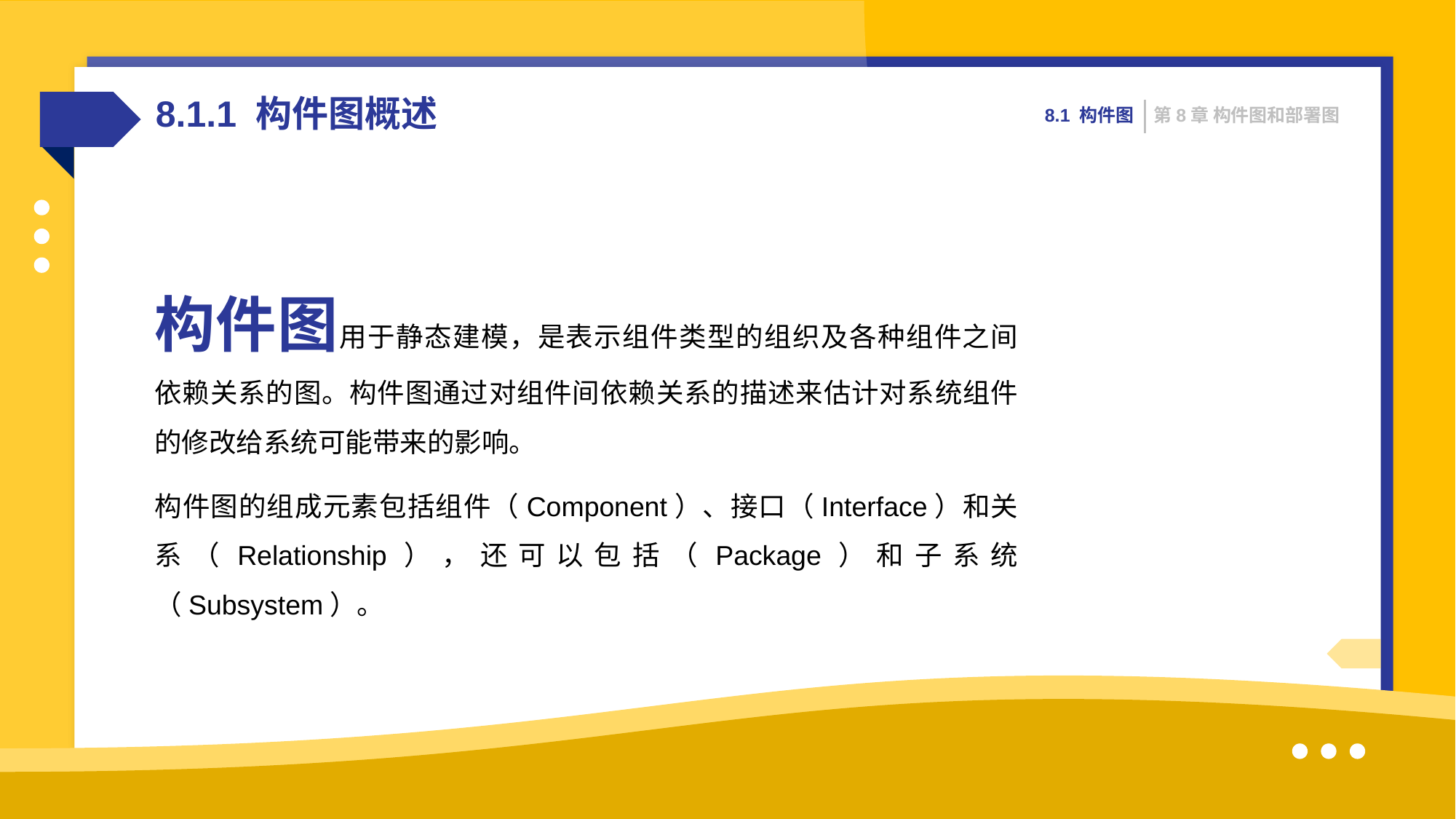

8.1.1 构件图概述
 8.1 构件图
第8章 构件图和部署图
构件图用于静态建模，是表示组件类型的组织及各种组件之间依赖关系的图。构件图通过对组件间依赖关系的描述来估计对系统组件的修改给系统可能带来的影响。
构件图的组成元素包括组件（Component）、接口（Interface）和关系（Relationship），还可以包括（Package）和子系统（Subsystem）。